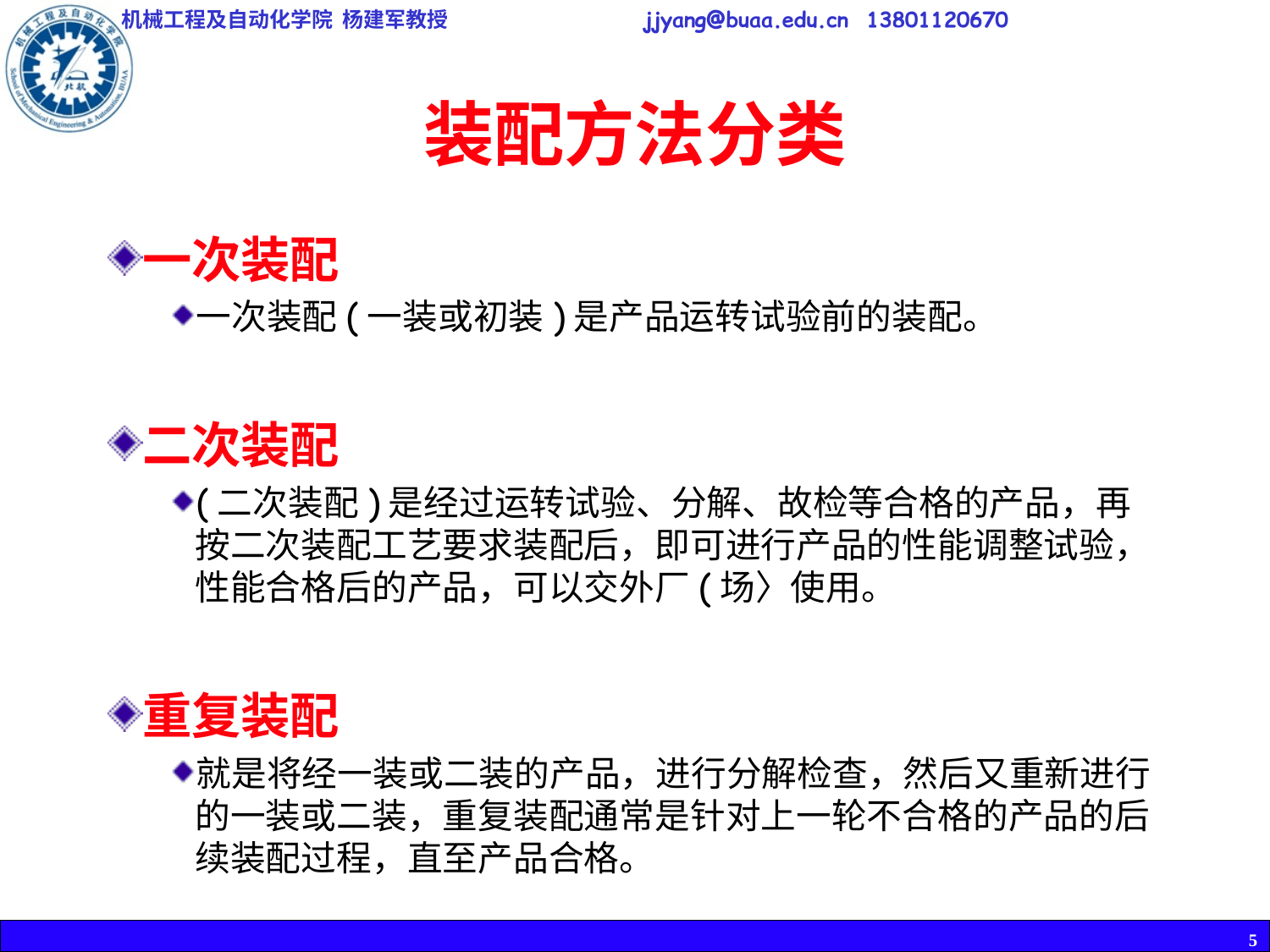

# 装配方法分类
一次装配
一次装配(一装或初装)是产品运转试验前的装配。

二次装配
(二次装配)是经过运转试验、分解、故检等合格的产品，再按二次装配工艺要求装配后，即可进行产品的性能调整试验，性能合格后的产品，可以交外厂(场〉使用。

重复装配
就是将经一装或二装的产品，进行分解检查，然后又重新进行的一装或二装，重复装配通常是针对上一轮不合格的产品的后续装配过程，直至产品合格。